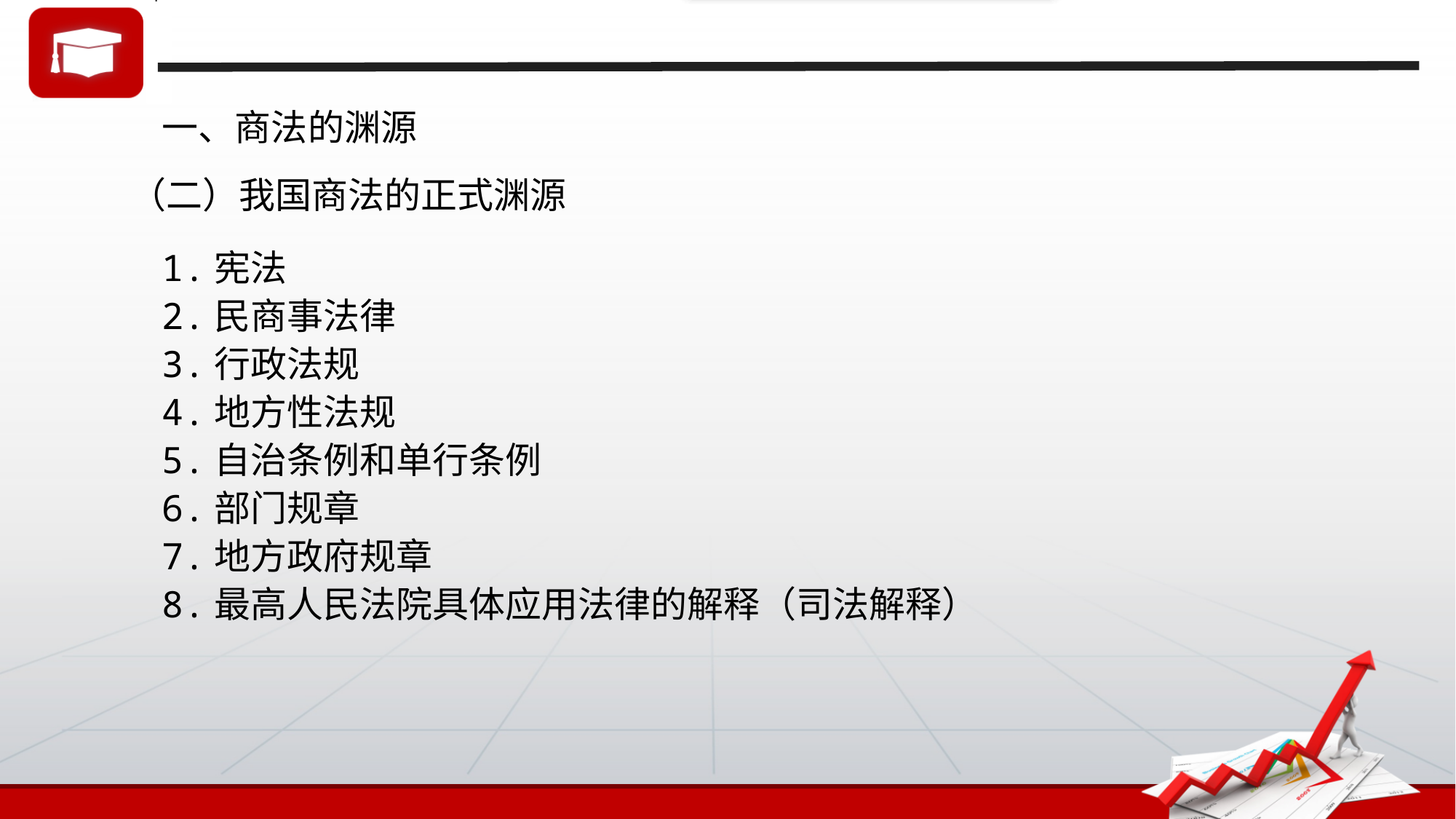

一、商法的渊源
（二）我国商法的正式渊源

1.宪法
2.民商事法律
3.行政法规
4.地方性法规
5.自治条例和单行条例
6.部门规章
7.地方政府规章
8.最高人民法院具体应用法律的解释（司法解释）